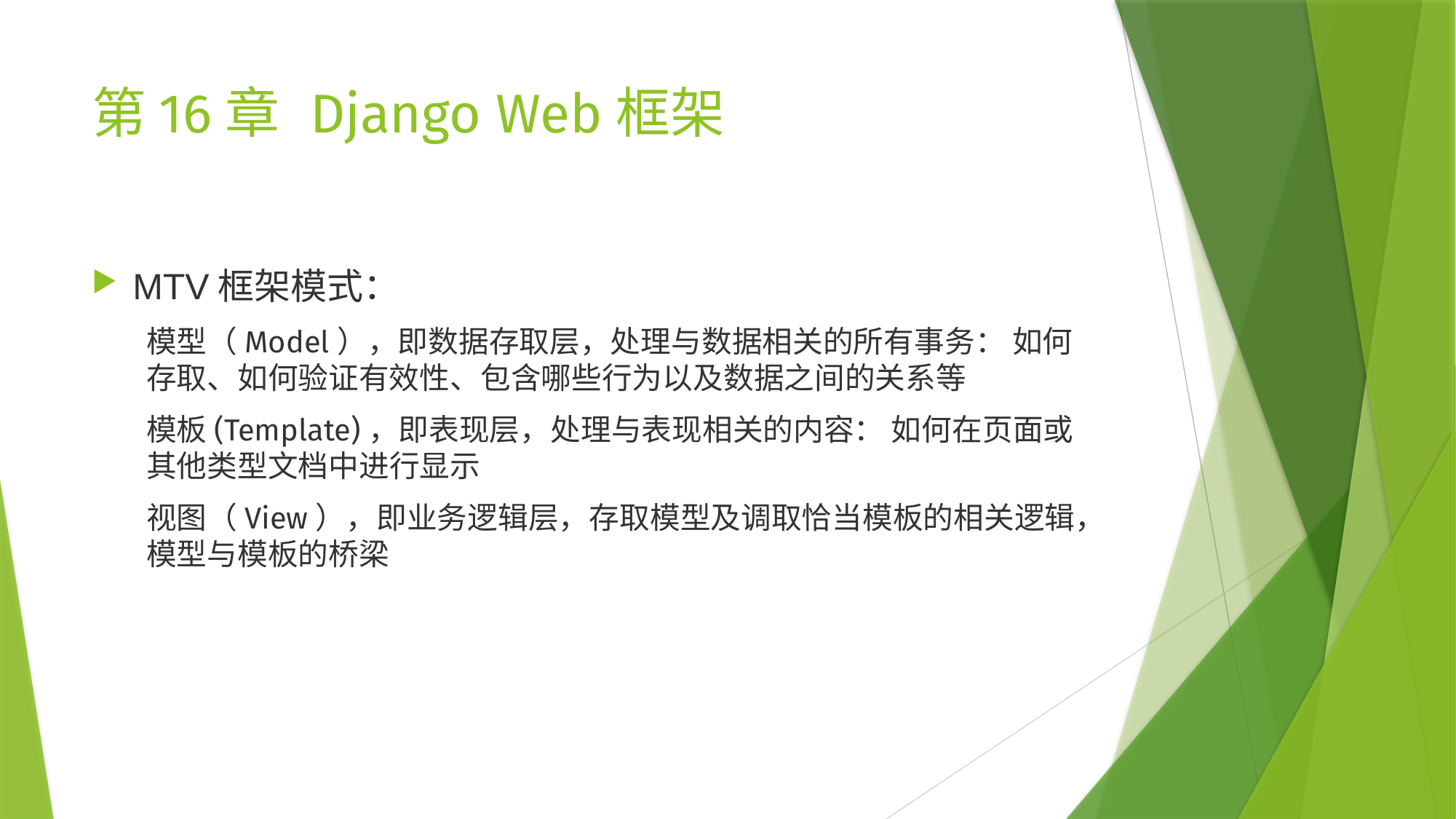

# 第16章	Django Web框架
MTV框架模式：
模型（Model），即数据存取层，处理与数据相关的所有事务： 如何存取、如何验证有效性、包含哪些行为以及数据之间的关系等
模板(Template)，即表现层，处理与表现相关的内容： 如何在页面或其他类型文档中进行显示
视图（View），即业务逻辑层，存取模型及调取恰当模板的相关逻辑，模型与模板的桥梁